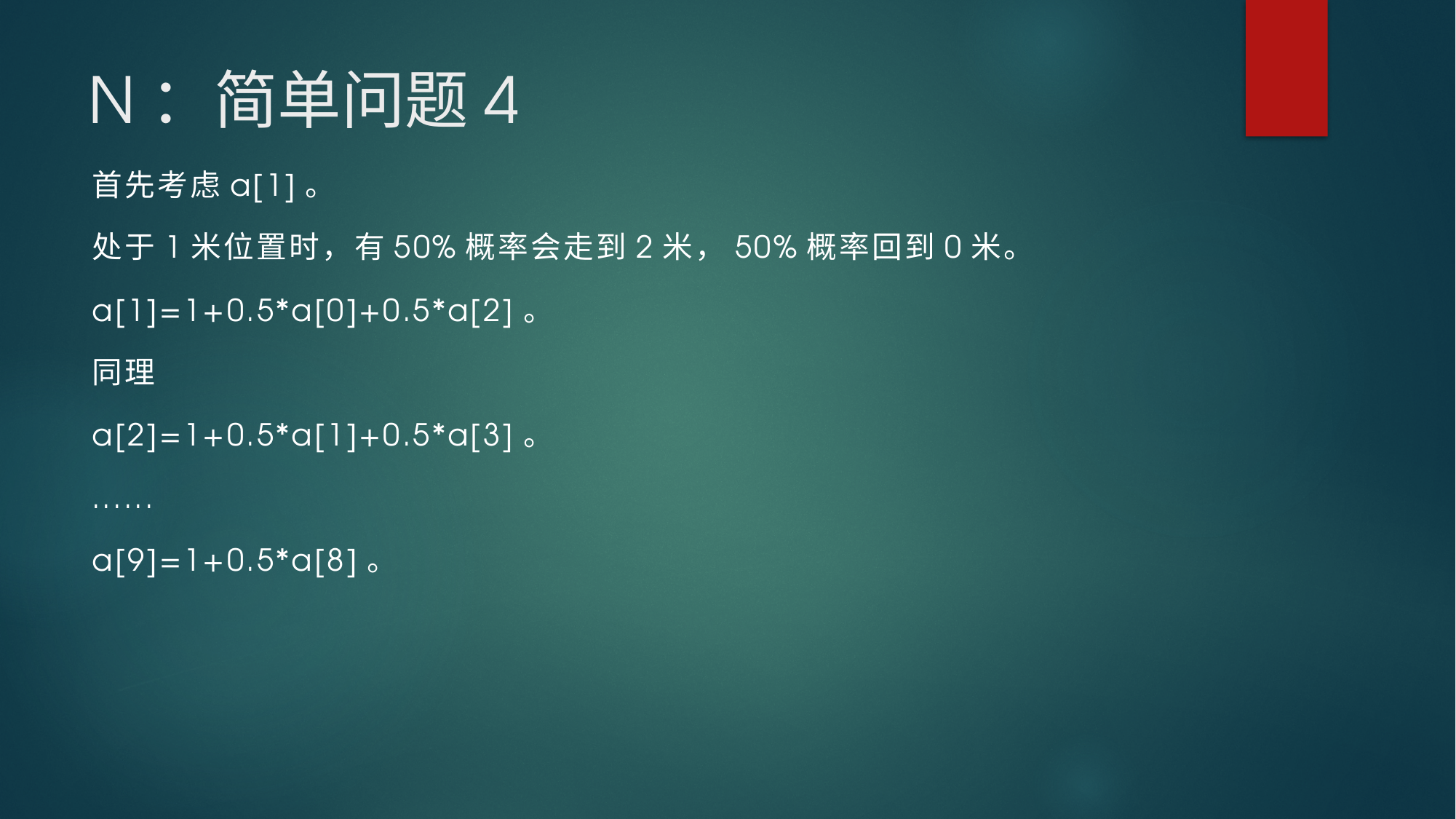

# N：简单问题4
首先考虑a[1]。
处于1米位置时，有50%概率会走到2米，50%概率回到0米。
a[1]=1+0.5*a[0]+0.5*a[2]。
同理
a[2]=1+0.5*a[1]+0.5*a[3]。
......
a[9]=1+0.5*a[8]。